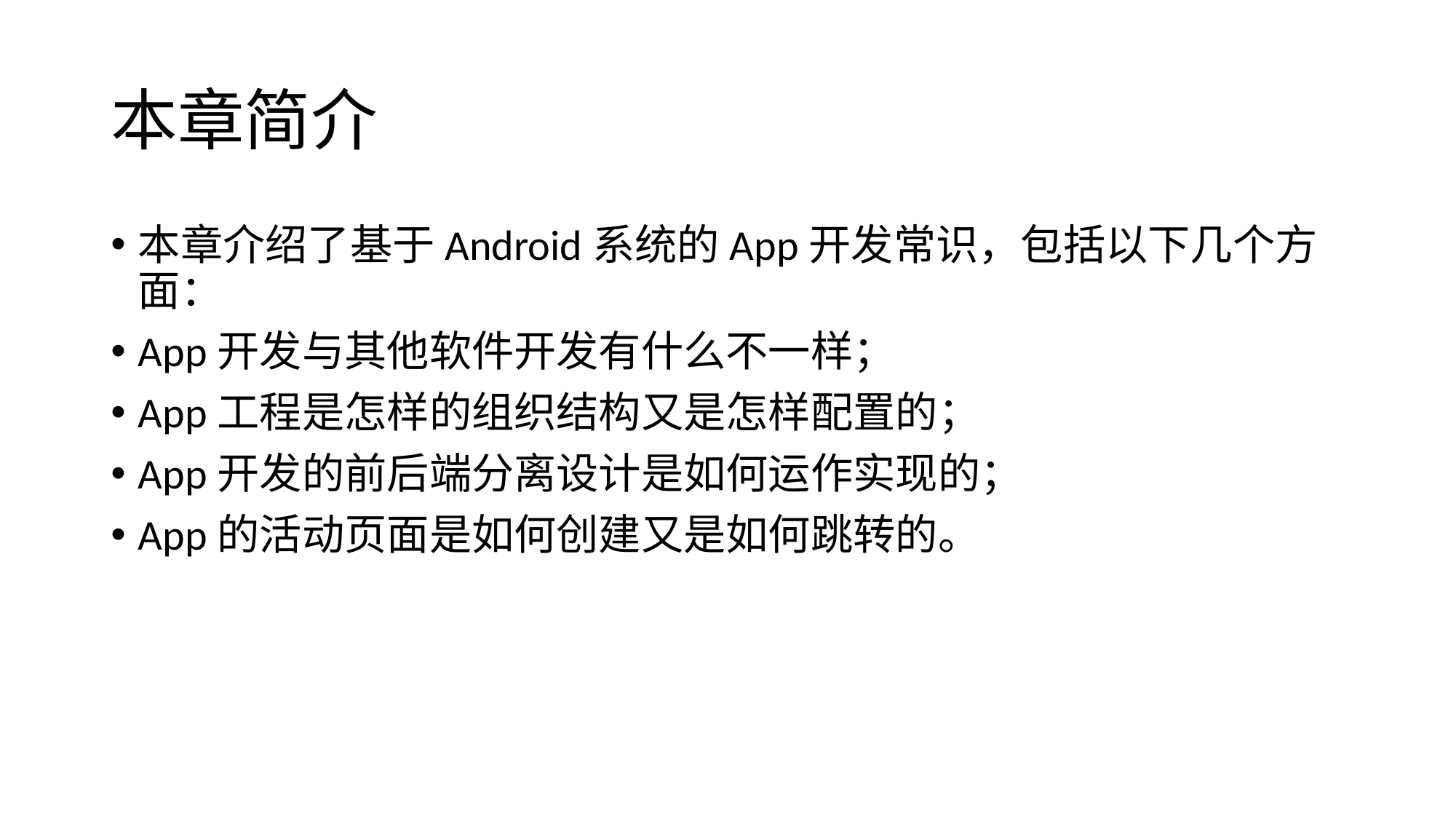

# 本章简介
本章介绍了基于Android系统的App开发常识，包括以下几个方面：
App开发与其他软件开发有什么不一样；
App工程是怎样的组织结构又是怎样配置的；
App开发的前后端分离设计是如何运作实现的；
App的活动页面是如何创建又是如何跳转的。